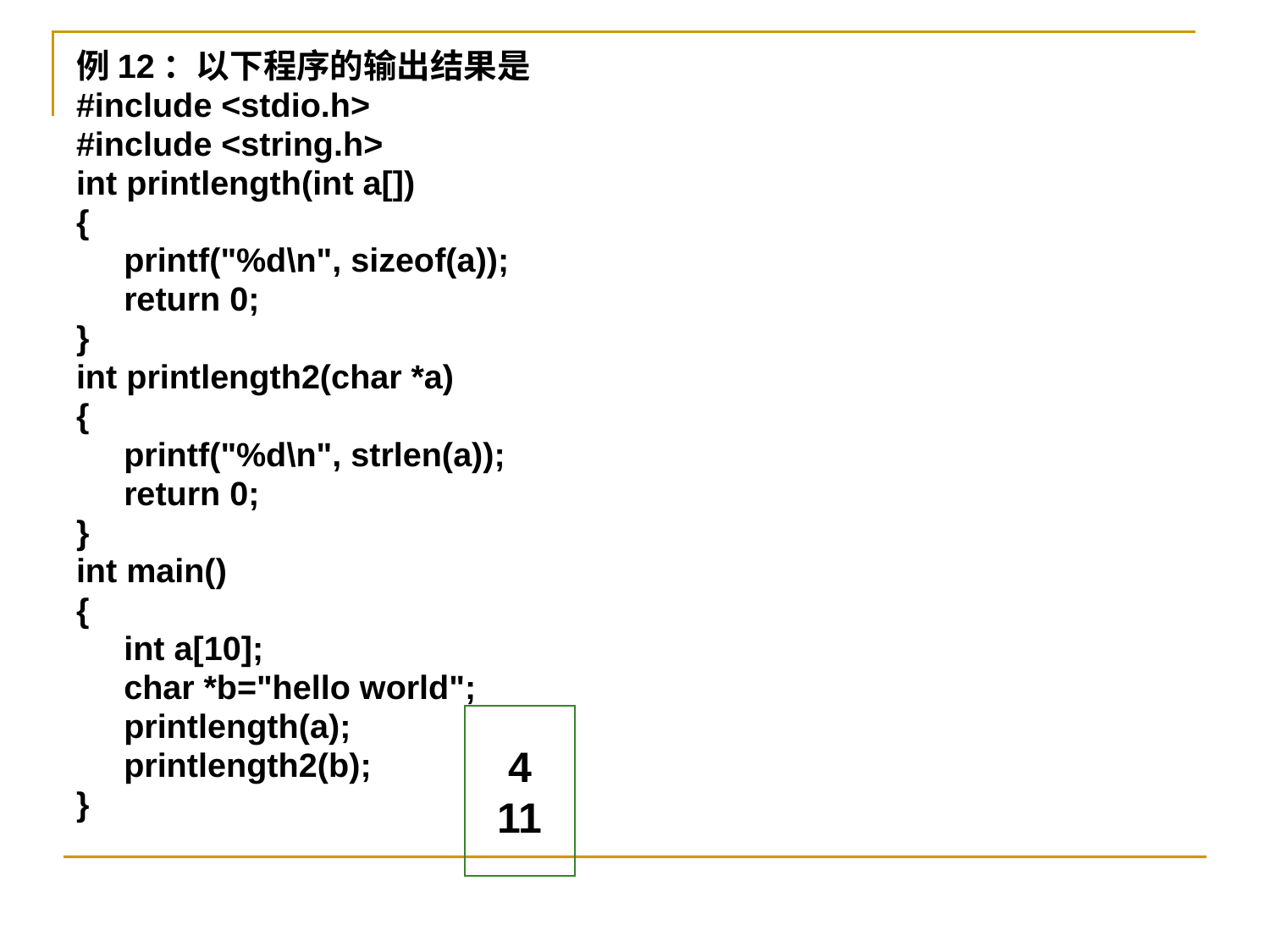

例12：以下程序的输出结果是
#include <stdio.h>
#include <string.h>
int printlength(int a[])
{
	printf("%d\n", sizeof(a));
	return 0;
}
int printlength2(char *a)
{
	printf("%d\n", strlen(a));
	return 0;
}
int main()
{
	int a[10];
	char *b="hello world";
	printlength(a);
	printlength2(b);
}
4
11